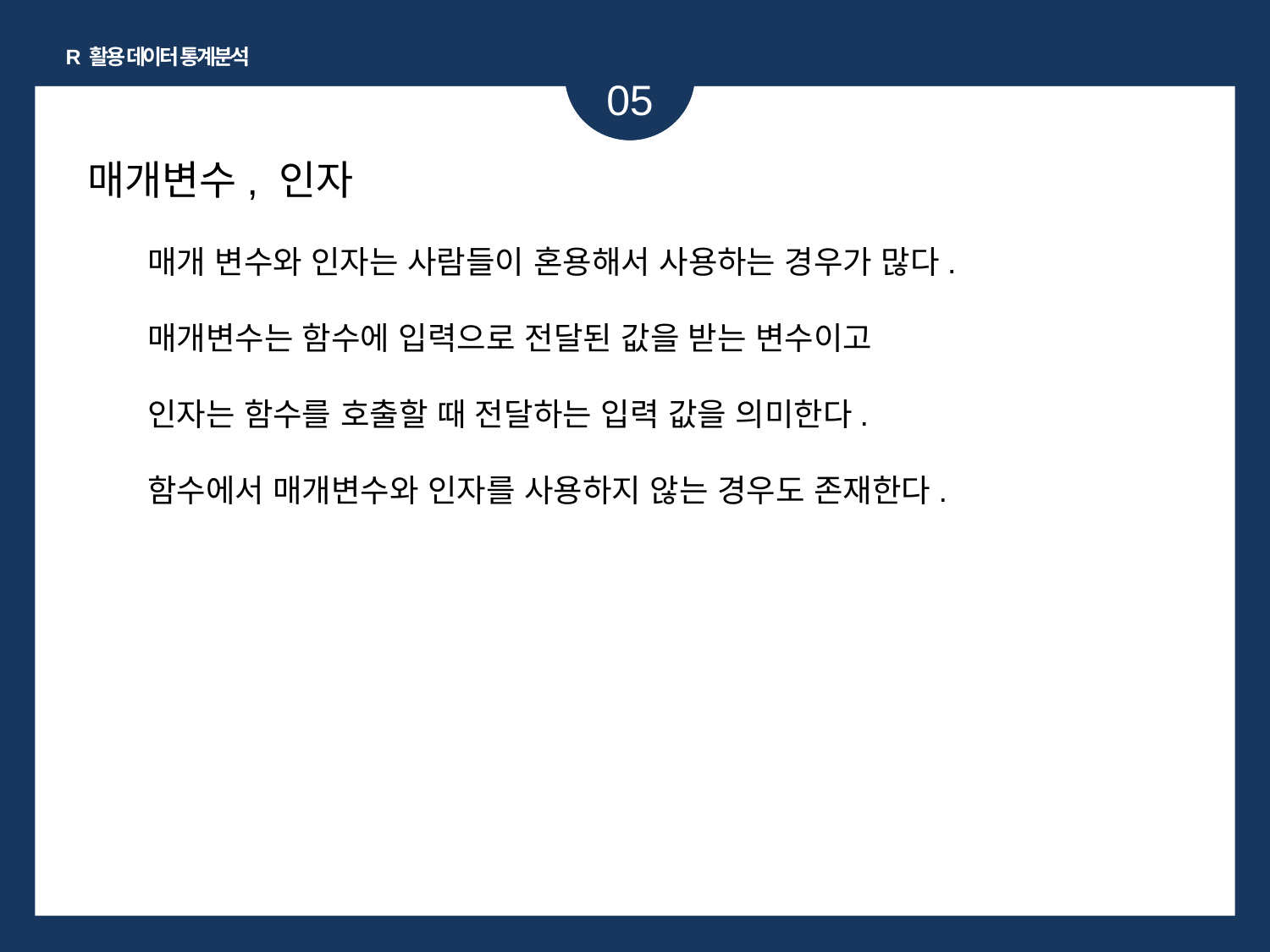

R 활용 데이터 통계분석
05
매개변수, 인자
매개 변수와 인자는 사람들이 혼용해서 사용하는 경우가 많다.

매개변수는 함수에 입력으로 전달된 값을 받는 변수이고

인자는 함수를 호출할 때 전달하는 입력 값을 의미한다.

함수에서 매개변수와 인자를 사용하지 않는 경우도 존재한다.